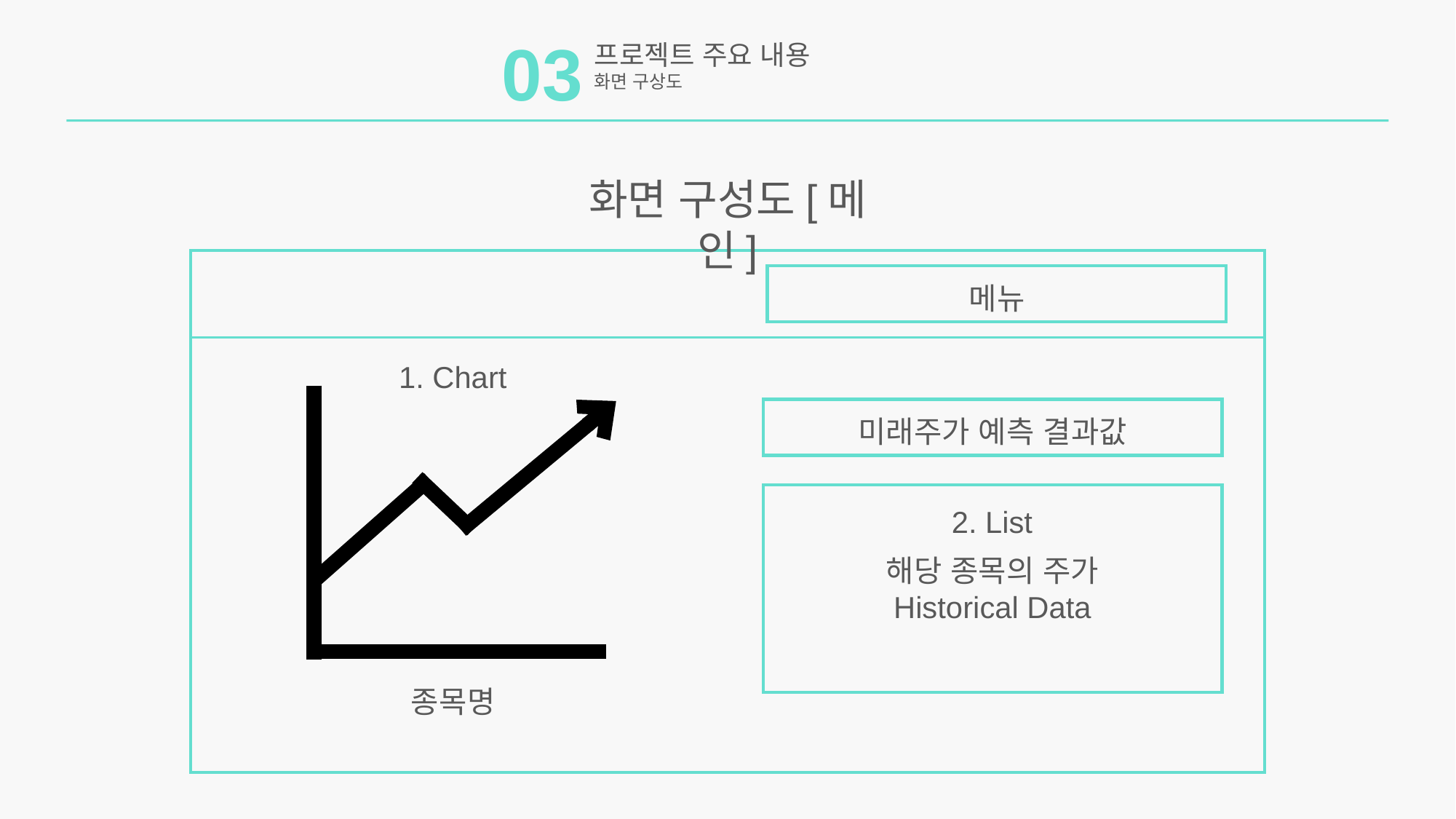

03
프로젝트 주요 내용
화면 구상도

화면 구성도[메인]

메뉴
1. Chart

미래주가 예측 결과값

2. List
해당 종목의 주가 Historical Data
종목명